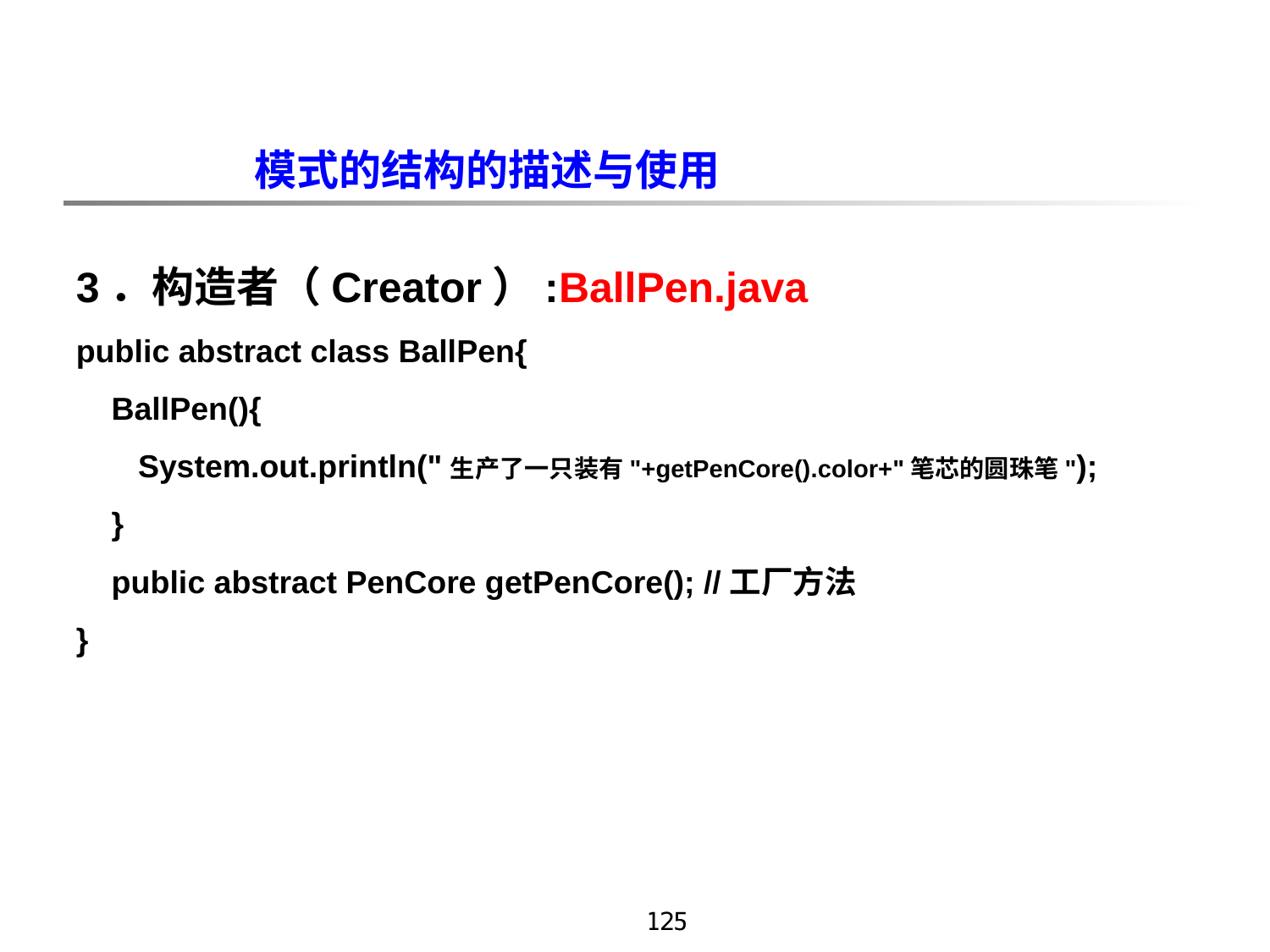

模式的结构的描述与使用

3．构造者（Creator）:BallPen.java
public abstract class BallPen{
    BallPen(){
       System.out.println("生产了一只装有"+getPenCore().color+"笔芯的圆珠笔");
    }
    public abstract PenCore getPenCore(); //工厂方法
}

125